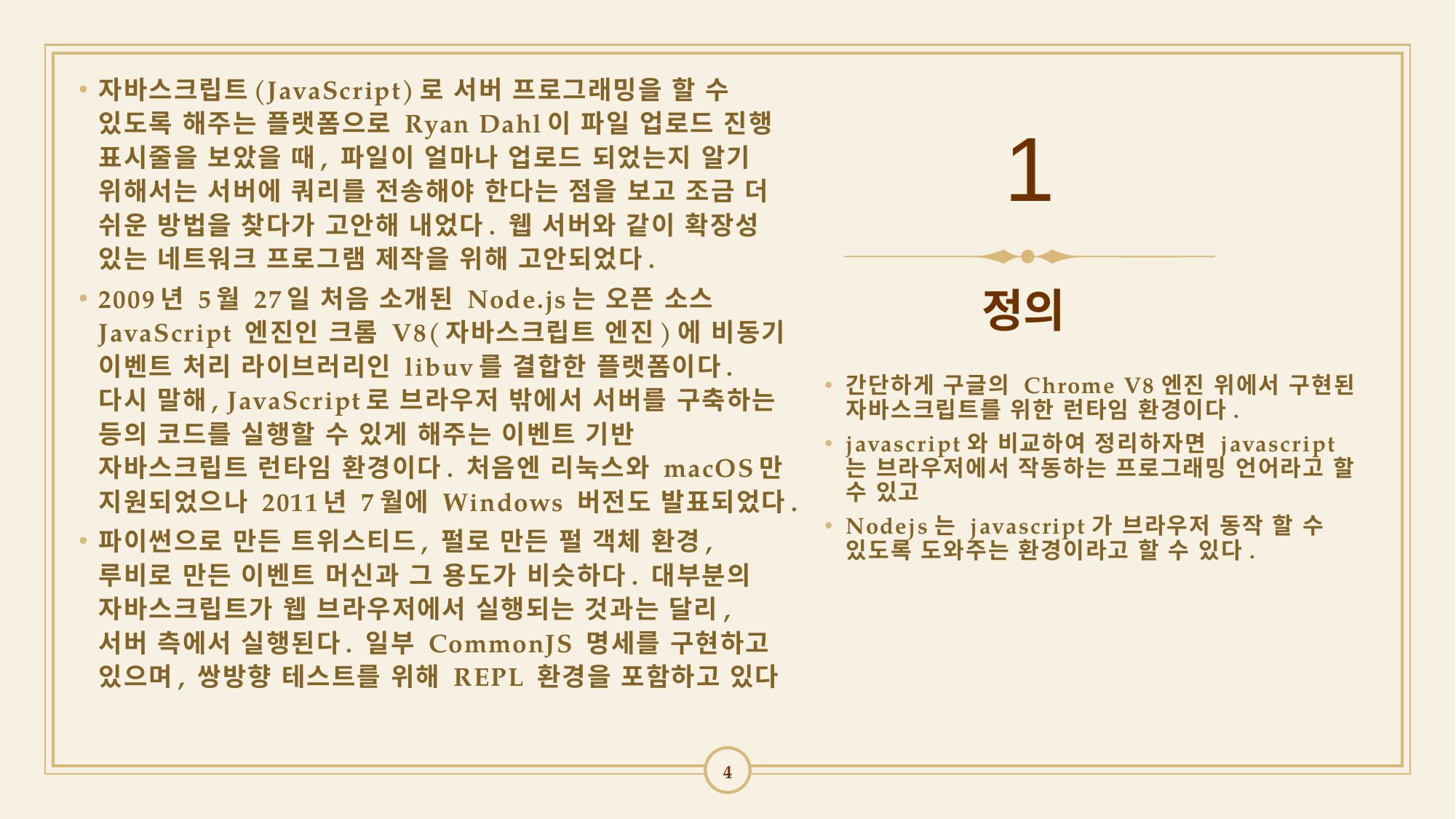

자바스크립트(JavaScript)로 서버 프로그래밍을 할 수 있도록 해주는 플랫폼으로 Ryan Dahl이 파일 업로드 진행 표시줄을 보았을 때, 파일이 얼마나 업로드 되었는지 알기 위해서는 서버에 쿼리를 전송해야 한다는 점을 보고 조금 더 쉬운 방법을 찾다가 고안해 내었다. 웹 서버와 같이 확장성 있는 네트워크 프로그램 제작을 위해 고안되었다.
2009년 5월 27일 처음 소개된 Node.js는 오픈 소스 JavaScript 엔진인 크롬 V8(자바스크립트 엔진)에 비동기 이벤트 처리 라이브러리인 libuv를 결합한 플랫폼이다. 다시 말해, JavaScript로 브라우저 밖에서 서버를 구축하는 등의 코드를 실행할 수 있게 해주는 이벤트 기반 자바스크립트 런타임 환경이다. 처음엔 리눅스와 macOS만 지원되었으나 2011년 7월에 Windows 버전도 발표되었다.
파이썬으로 만든 트위스티드, 펄로 만든 펄 객체 환경, 루비로 만든 이벤트 머신과 그 용도가 비슷하다. 대부분의 자바스크립트가 웹 브라우저에서 실행되는 것과는 달리, 서버 측에서 실행된다. 일부 CommonJS 명세를 구현하고 있으며, 쌍방향 테스트를 위해 REPL 환경을 포함하고 있다
# 1
정의
간단하게 구글의 Chrome V8엔진 위에서 구현된 자바스크립트를 위한 런타임 환경이다.
javascript와 비교하여 정리하자면 javascript 는 브라우저에서 작동하는 프로그래밍 언어라고 할 수 있고
Nodejs는 javascript가 브라우저 동작 할 수 있도록 도와주는 환경이라고 할 수 있다.
4